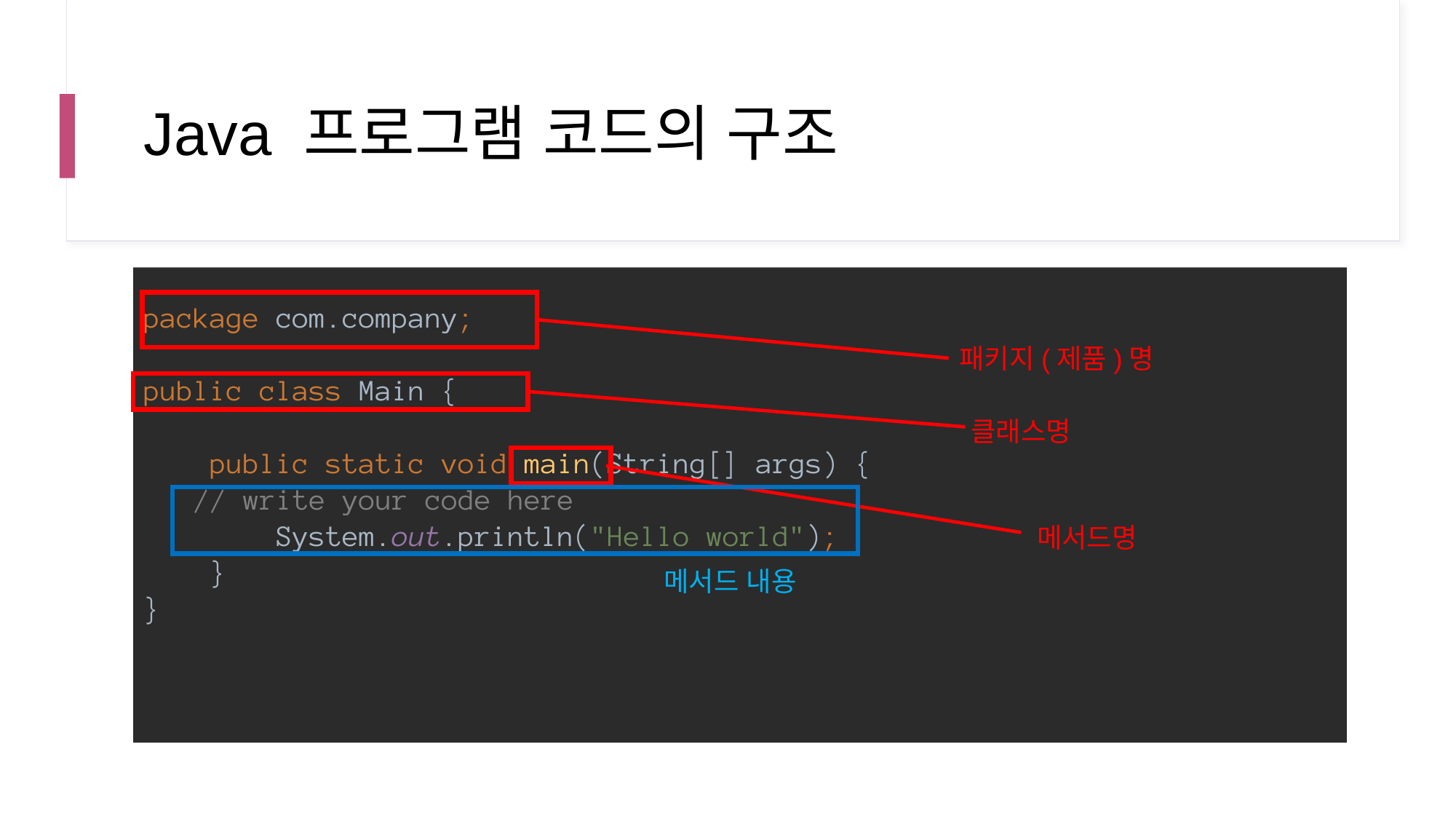

# Java 프로그램 코드의 구조
package com.company;
public class Main {
    public static void main(String[] args) {
   // write your code here
        System.out.println("Hello world");
    }
}

패키지(제품)명

클래스명

메서드명
메서드 내용